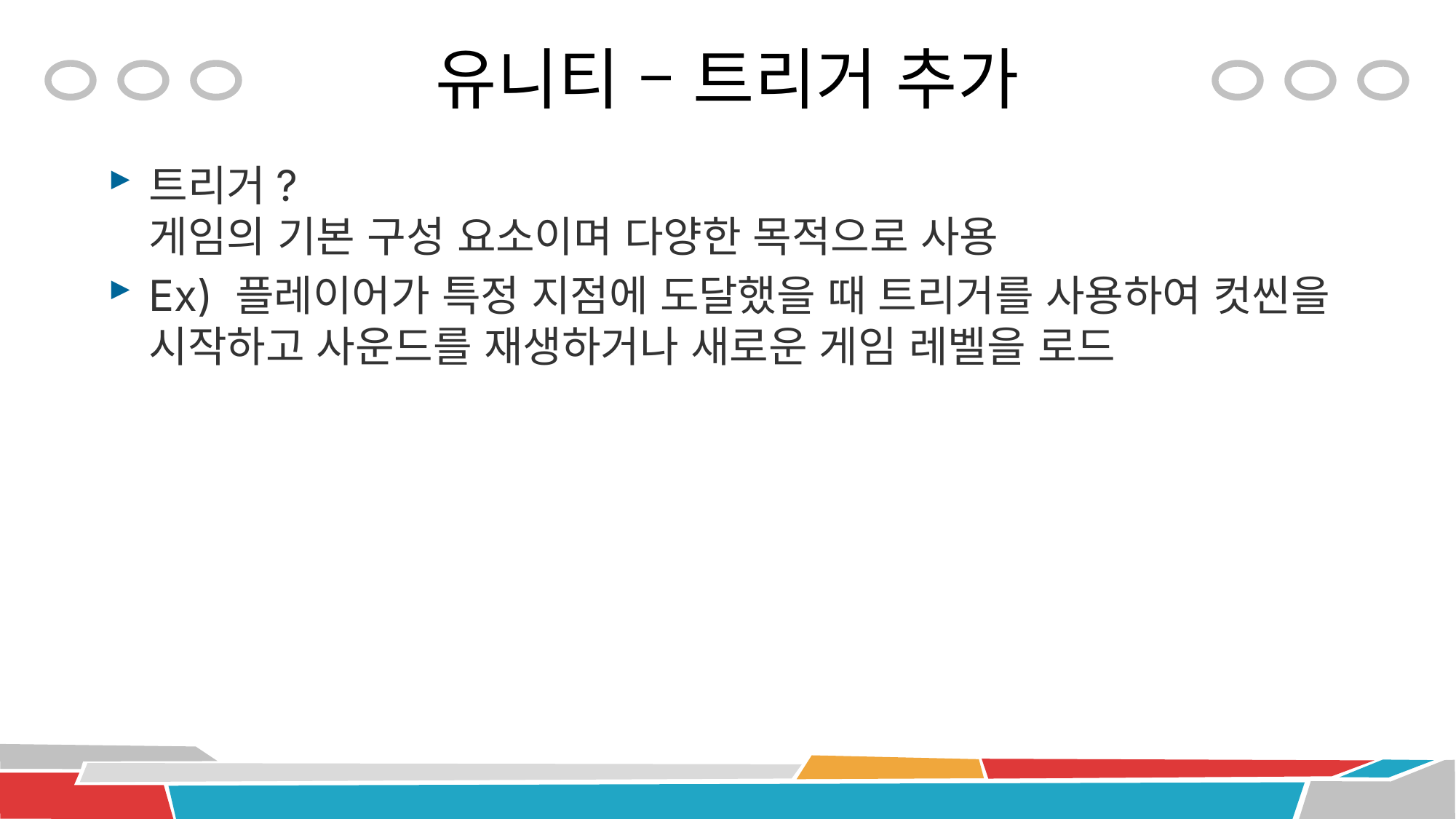

# 유니티 – 트리거 추가
트리거?
게임의 기본 구성 요소이며 다양한 목적으로 사용
Ex) 플레이어가 특정 지점에 도달했을 때 트리거를 사용하여 컷씬을 시작하고 사운드를 재생하거나 새로운 게임 레벨을 로드